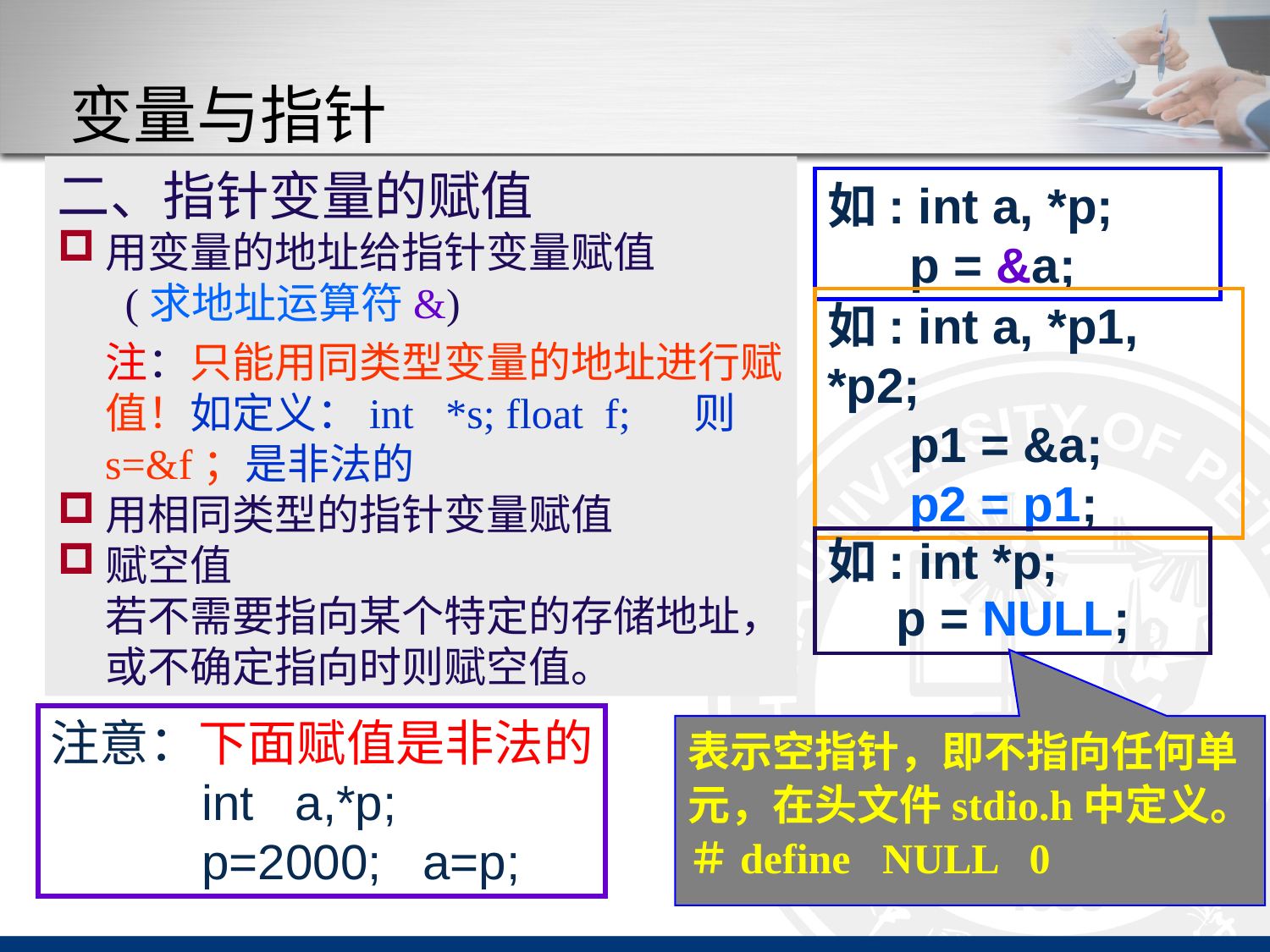

# 变量与指针
二、指针变量的赋值
用变量的地址给指针变量赋值
 (求地址运算符&)
	注：只能用同类型变量的地址进行赋值！如定义：int   *s; float  f;     则 s=&f；是非法的
用相同类型的指针变量赋值
赋空值
若不需要指向某个特定的存储地址，或不确定指向时则赋空值。
如: int a, *p;
      p = &a;
如: int a, *p1, *p2;
      p1 = &a;
      p2 = p1;
如: int *p;
     p = NULL;
注意：下面赋值是非法的
           int   a,*p;
           p=2000;   a=p;
表示空指针，即不指向任何单元，在头文件stdio.h中定义。
＃define   NULL   0